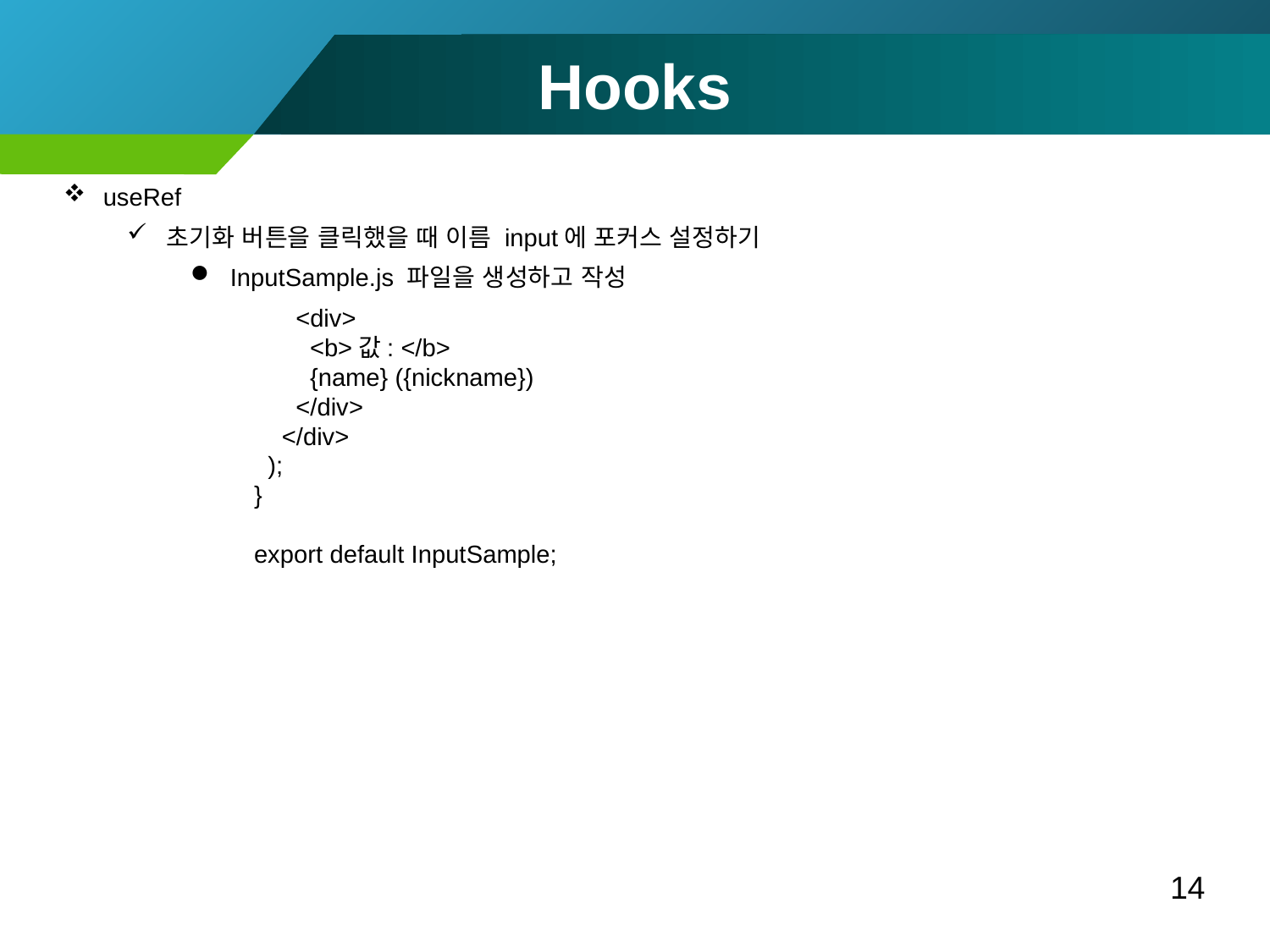

Hooks
useRef
초기화 버튼을 클릭했을 때 이름 input에 포커스 설정하기
InputSample.js 파일을 생성하고 작성
      <div>
        <b>값: </b>
        {name} ({nickname})
      </div>
    </div>
  );
}

export default InputSample;
14